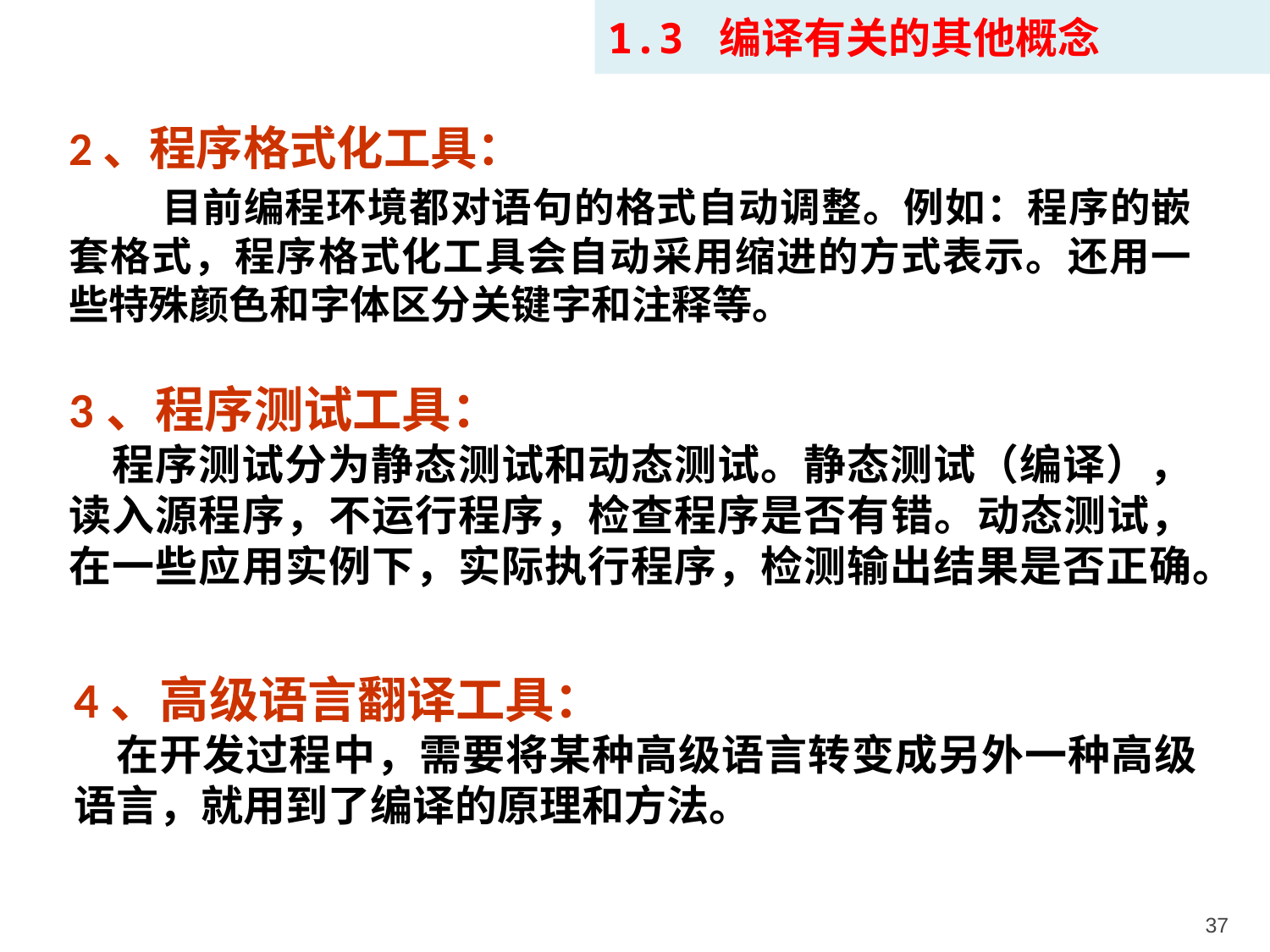

1.3 编译有关的其他概念
2、程序格式化工具：
       目前编程环境都对语句的格式自动调整。例如：程序的嵌套格式，程序格式化工具会自动采用缩进的方式表示。还用一些特殊颜色和字体区分关键字和注释等。
3、程序测试工具：
   程序测试分为静态测试和动态测试。静态测试（编译），读入源程序，不运行程序，检查程序是否有错。动态测试，在一些应用实例下，实际执行程序，检测输出结果是否正确。
4、高级语言翻译工具：
   在开发过程中，需要将某种高级语言转变成另外一种高级语言，就用到了编译的原理和方法。
37